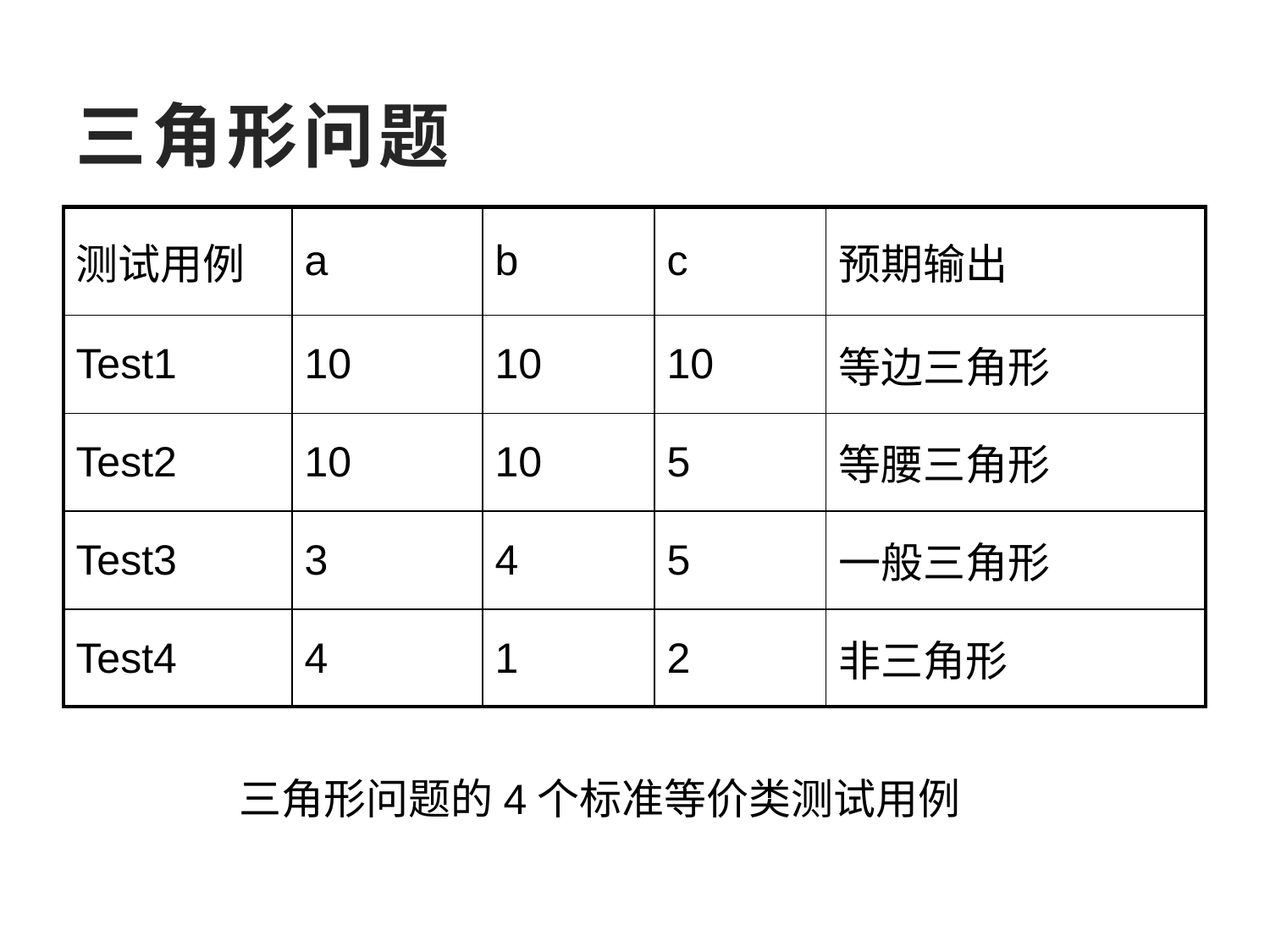

# 三角形问题
| 测试用例 | a | b | c | 预期输出 |
| --- | --- | --- | --- | --- |
| Test1 | 10 | 10 | 10 | 等边三角形 |
| Test2 | 10 | 10 | 5 | 等腰三角形 |
| Test3 | 3 | 4 | 5 | 一般三角形 |
| Test4 | 4 | 1 | 2 | 非三角形 |
三角形问题的4个标准等价类测试用例